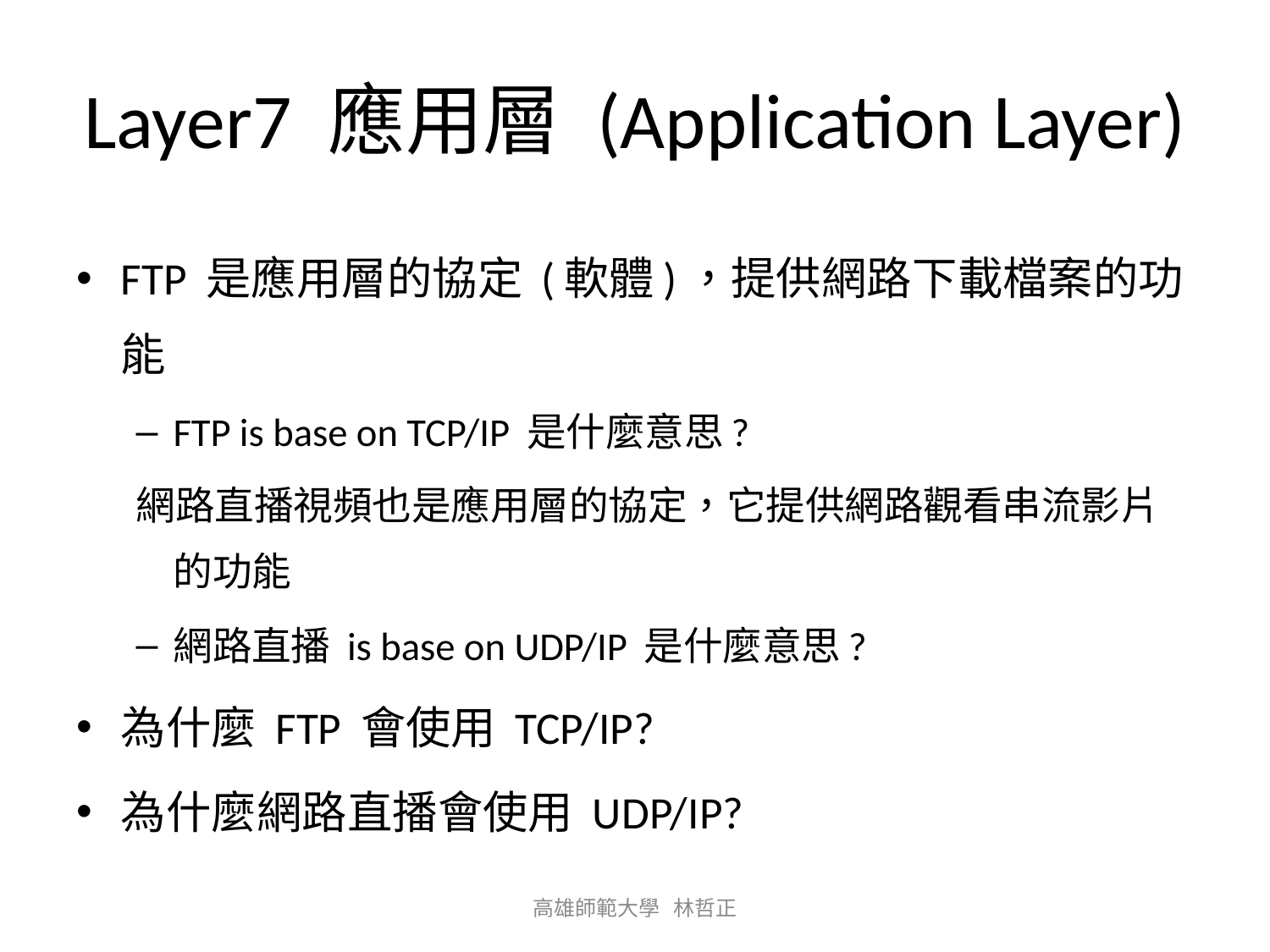

# Layer7 應用層 (Application Layer)
FTP 是應用層的協定 (軟體)，提供網路下載檔案的功能
FTP is base on TCP/IP 是什麼意思?
網路直播視頻也是應用層的協定，它提供網路觀看串流影片的功能
網路直播 is base on UDP/IP 是什麼意思?
為什麼 FTP 會使用 TCP/IP?
為什麼網路直播會使用 UDP/IP?

高雄師範大學  林哲正